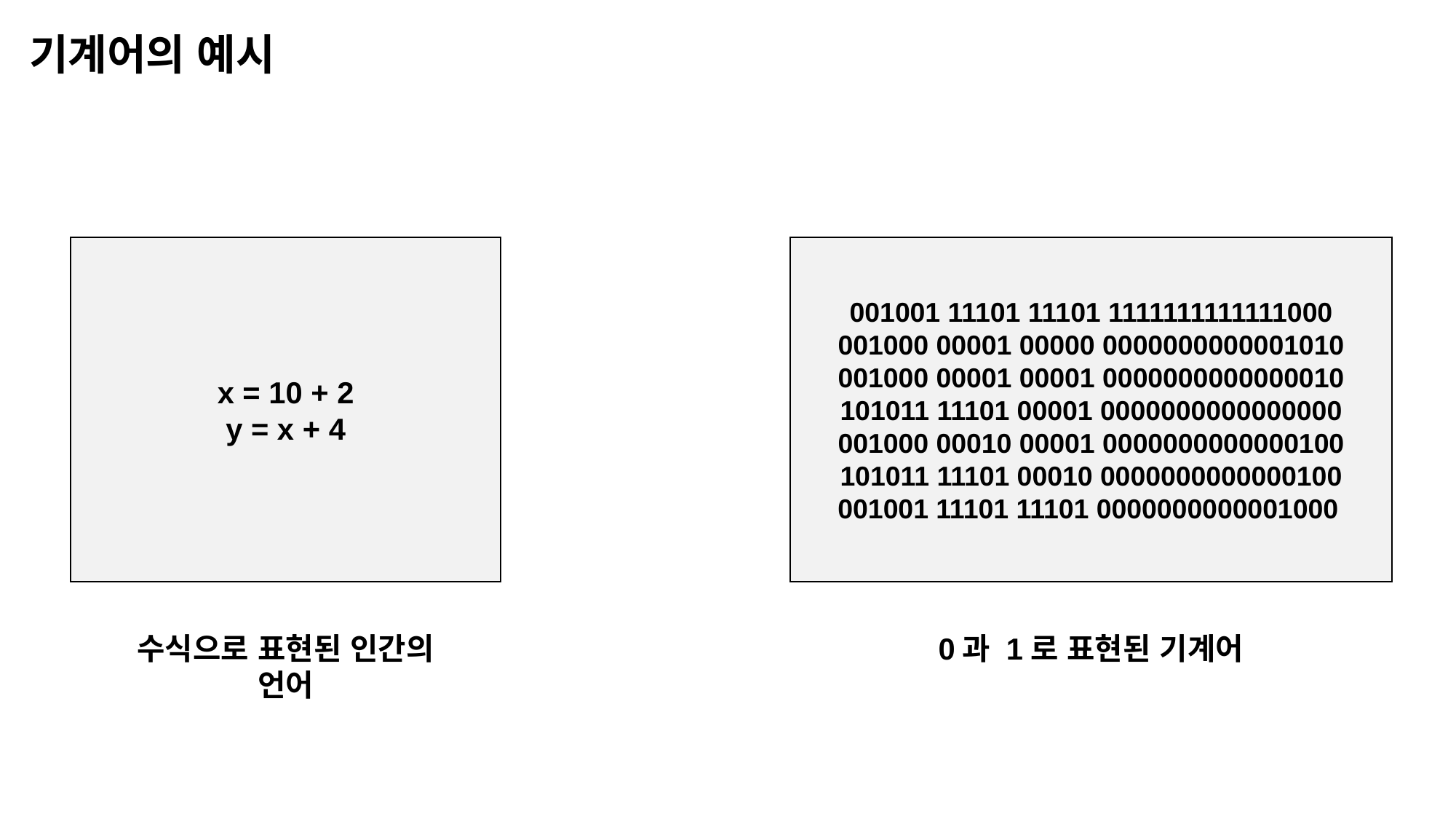

기계어의 예시
x = 10 + 2
y = x + 4
001001 11101 11101 1111111111111000
001000 00001 00000 0000000000001010
001000 00001 00001 0000000000000010
101011 11101 00001 0000000000000000
001000 00010 00001 0000000000000100
101011 11101 00010 0000000000000100
001001 11101 11101 0000000000001000
수식으로 표현된 인간의 언어
0과 1로 표현된 기계어